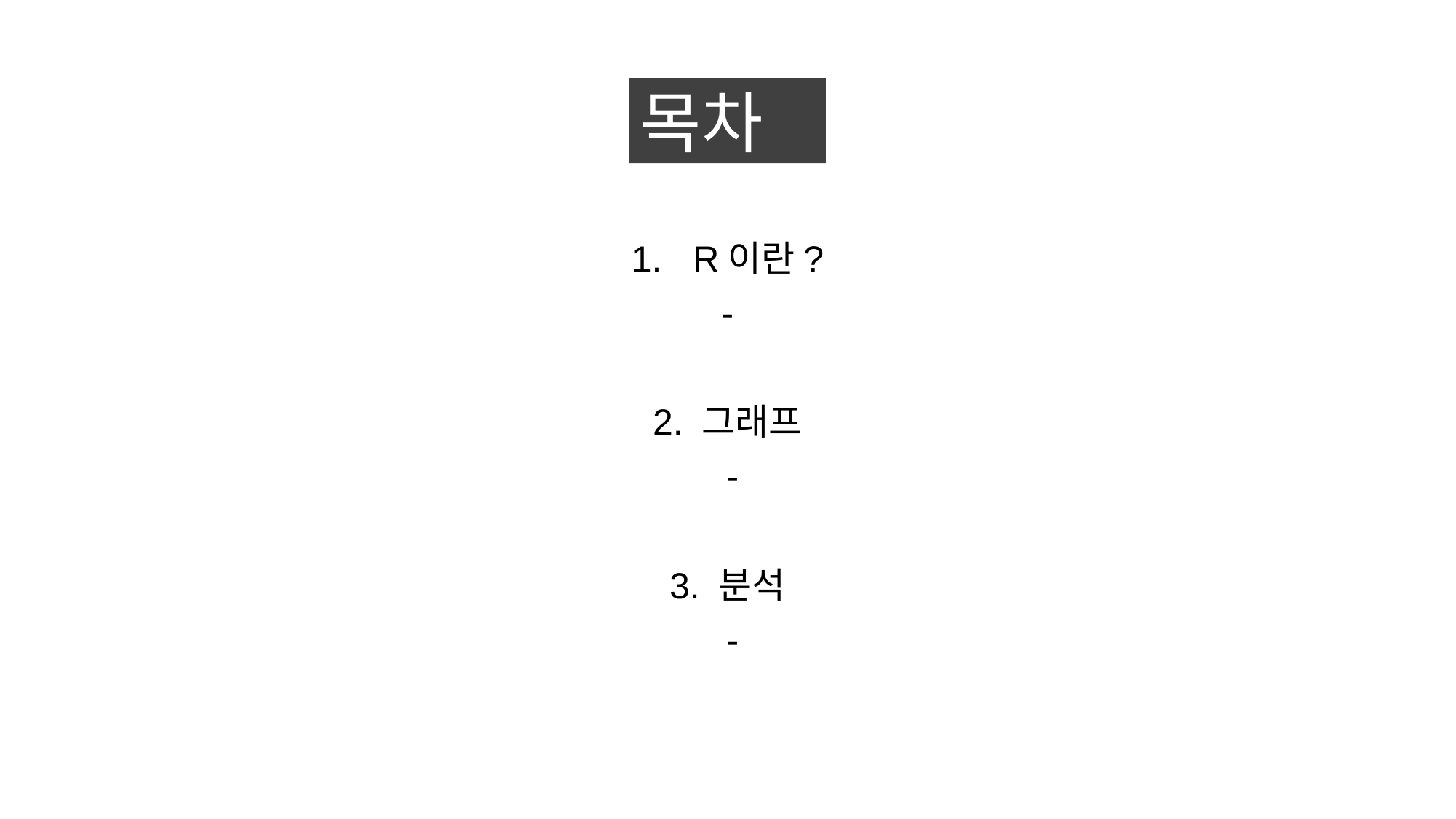

R이란?
-

2. 그래프
 -

3. 분석
 -